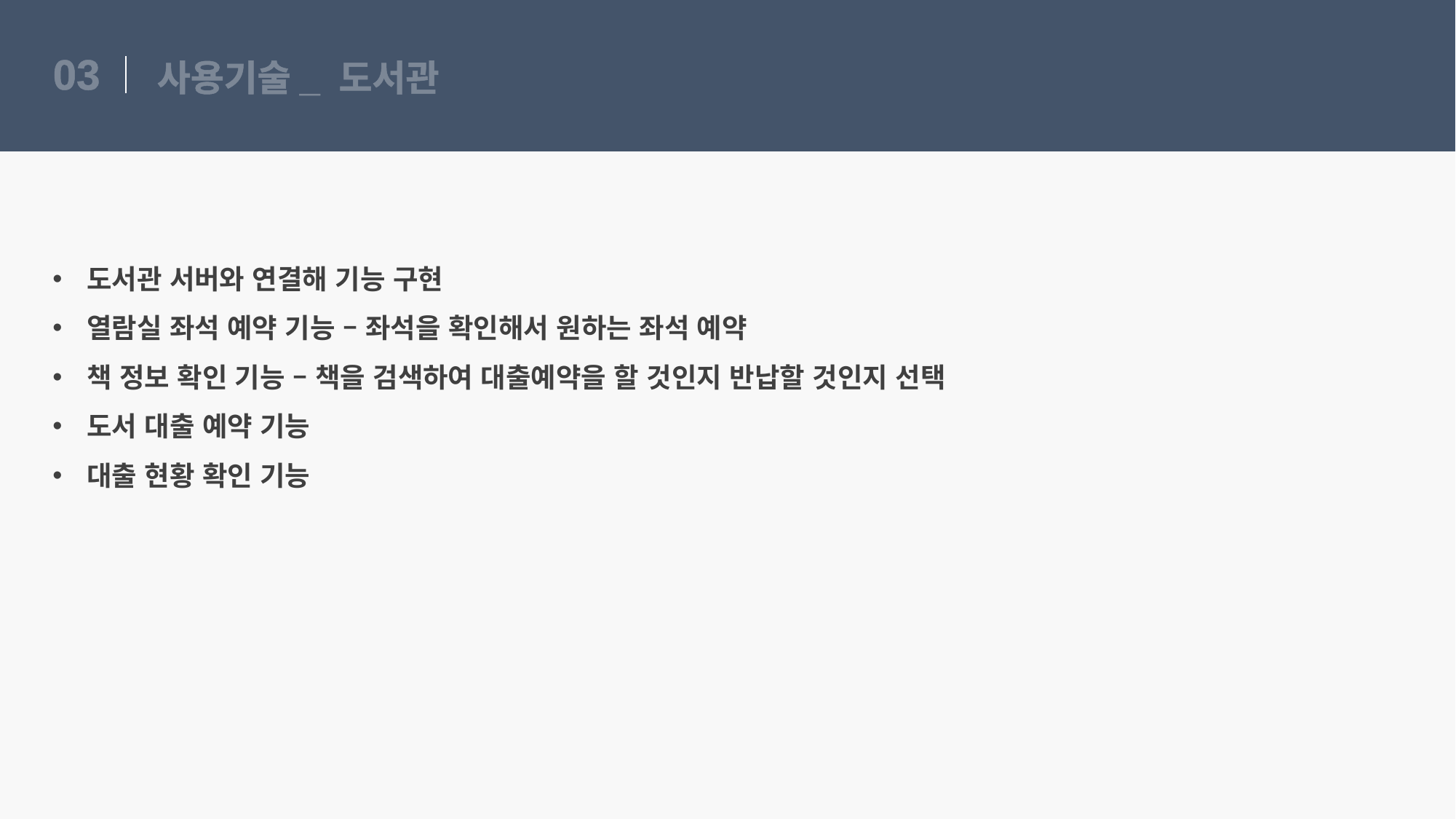

03
사용기술_ 도서관
도서관 서버와 연결해 기능 구현
열람실 좌석 예약 기능 – 좌석을 확인해서 원하는 좌석 예약
책 정보 확인 기능 – 책을 검색하여 대출예약을 할 것인지 반납할 것인지 선택
도서 대출 예약 기능
대출 현황 확인 기능